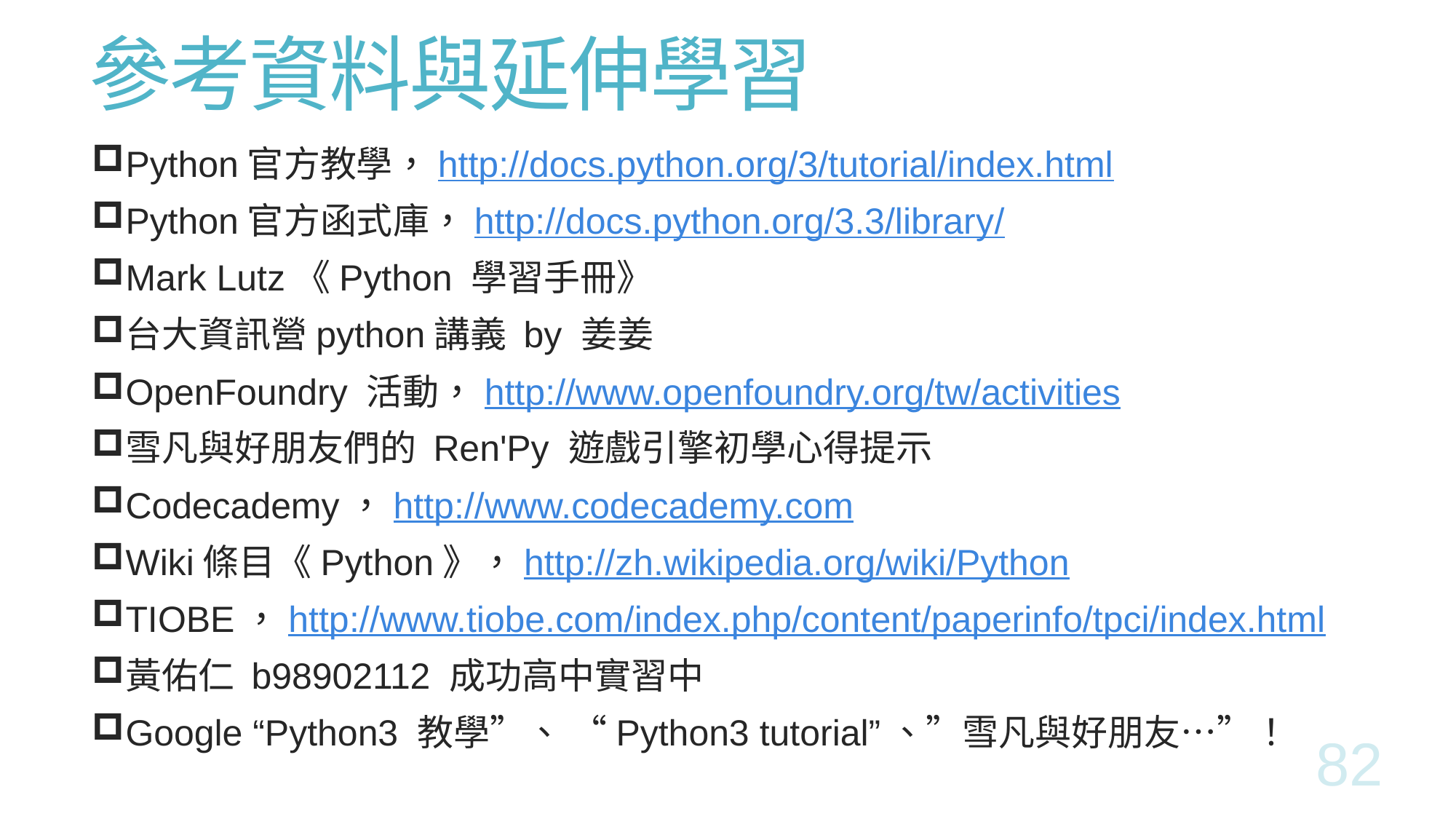

# 參考資料與延伸學習
Python官方教學，http://docs.python.org/3/tutorial/index.html
Python官方函式庫，http://docs.python.org/3.3/library/
Mark Lutz《Python 學習手冊》
台大資訊營python講義 by 姜姜
OpenFoundry 活動，http://www.openfoundry.org/tw/activities
雪凡與好朋友們的 Ren'Py 遊戲引擎初學心得提示
Codecademy，http://www.codecademy.com
Wiki條目《Python》，http://zh.wikipedia.org/wiki/Python
TIOBE，http://www.tiobe.com/index.php/content/paperinfo/tpci/index.html
黃佑仁 b98902112 成功高中實習中
Google “Python3 教學”、 “Python3 tutorial”、”雪凡與好朋友…”！
82